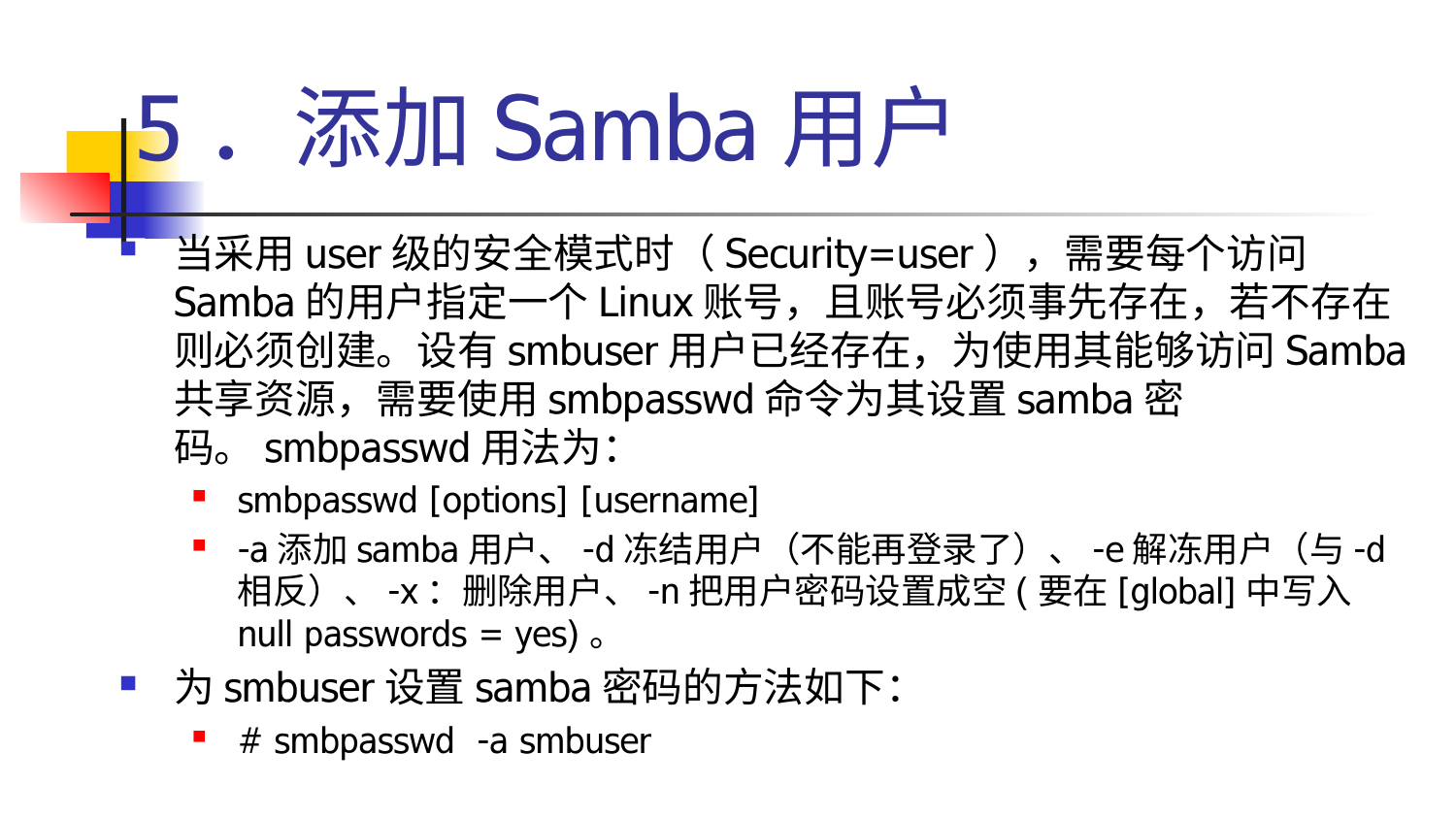

# 5．添加Samba用户
当采用user级的安全模式时（Security=user），需要每个访问Samba的用户指定一个Linux账号，且账号必须事先存在，若不存在则必须创建。设有smbuser用户已经存在，为使用其能够访问Samba共享资源，需要使用smbpasswd命令为其设置samba密码。smbpasswd用法为：
smbpasswd [options] [username]
-a添加samba用户、-d冻结用户（不能再登录了）、-e解冻用户（与-d相反）、-x：删除用户、-n把用户密码设置成空(要在[global]中写入null passwords = yes)。
为smbuser设置samba密码的方法如下：
# smbpasswd  -a smbuser